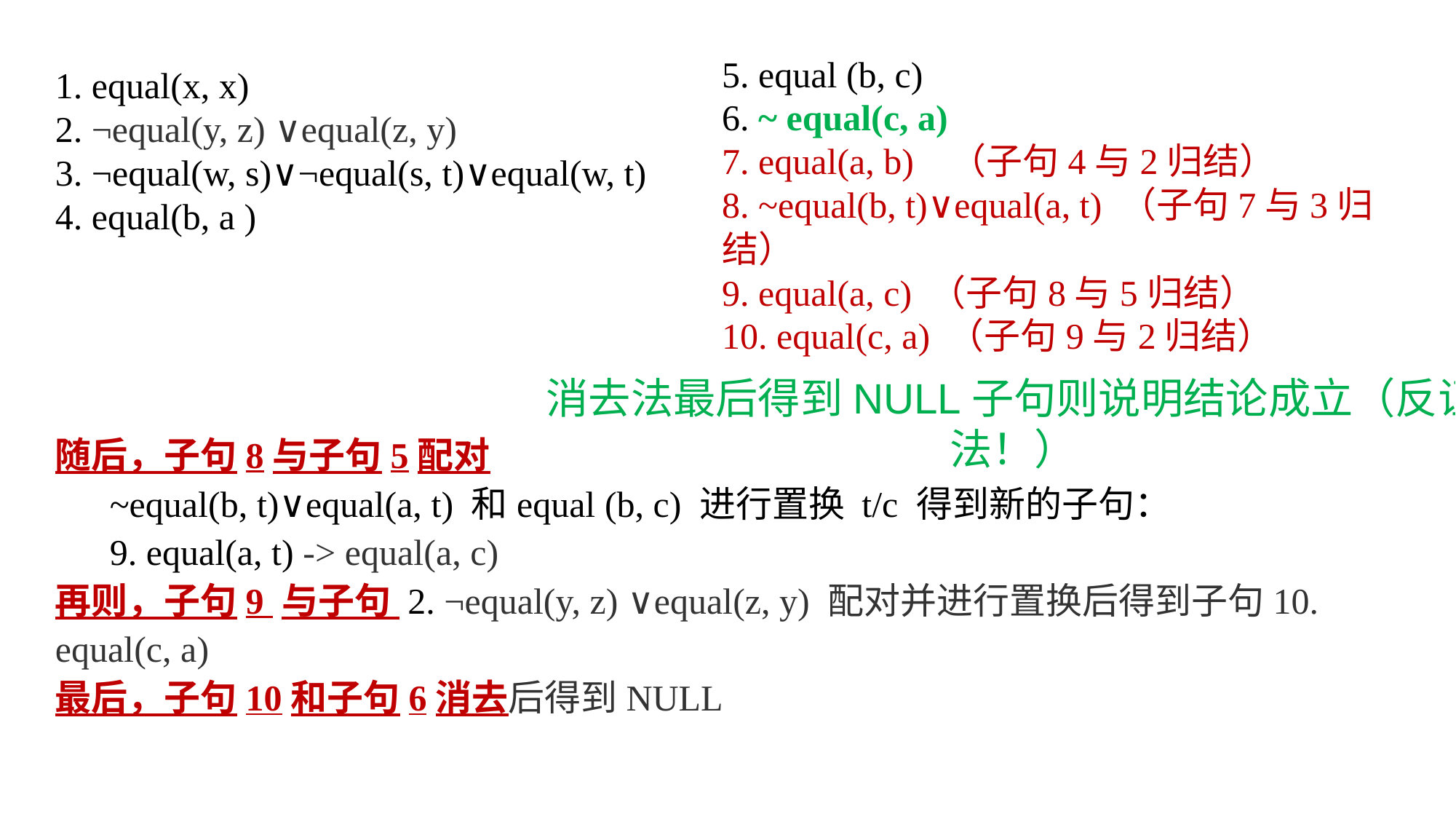

5. equal (b, c)
6. ~ equal(c, a)
7. equal(a, b)   （子句4与2归结）
8. ~equal(b, t)∨equal(a, t) （子句7与3归结）
9. equal(a, c) （子句8与5归结）
10. equal(c, a) （子句9与2归结）

1. equal(x, x)
2. ¬equal(y, z) ∨equal(z, y)
3. ¬equal(w, s)∨¬equal(s, t)∨equal(w, t)
4. equal(b, a )
消去法最后得到NULL子句则说明结论成立（反证法！）
随后，子句8与子句5配对
      ~equal(b, t)∨equal(a, t) 和equal (b, c) 进行置换 t/c 得到新的子句：
      9. equal(a, t) -> equal(a, c)
再则，子句9 与子句 2. ¬equal(y, z) ∨equal(z, y) 配对并进行置换后得到子句10. equal(c, a)
最后，子句10和子句6消去后得到NULL